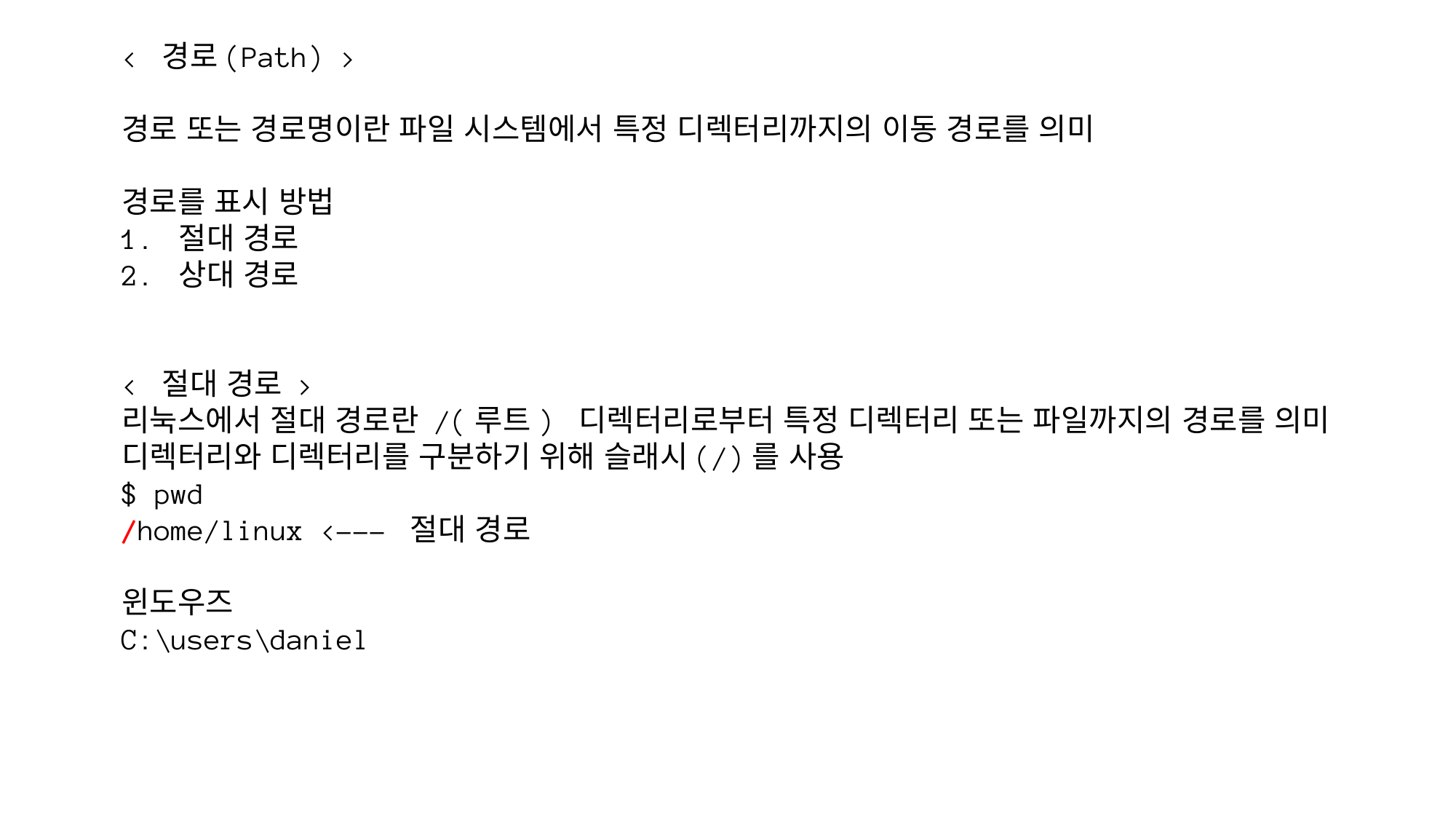

< 경로(Path) >

경로 또는 경로명이란 파일 시스템에서 특정 디렉터리까지의 이동 경로를 의미

경로를 표시 방법
1. 절대 경로
2. 상대 경로

< 절대 경로 >
리눅스에서 절대 경로란 /(루트) 디렉터리로부터 특정 디렉터리 또는 파일까지의 경로를 의미
디렉터리와 디렉터리를 구분하기 위해 슬래시(/)를 사용
$ pwd
/home/linux <--- 절대 경로

윈도우즈
C:\users\daniel